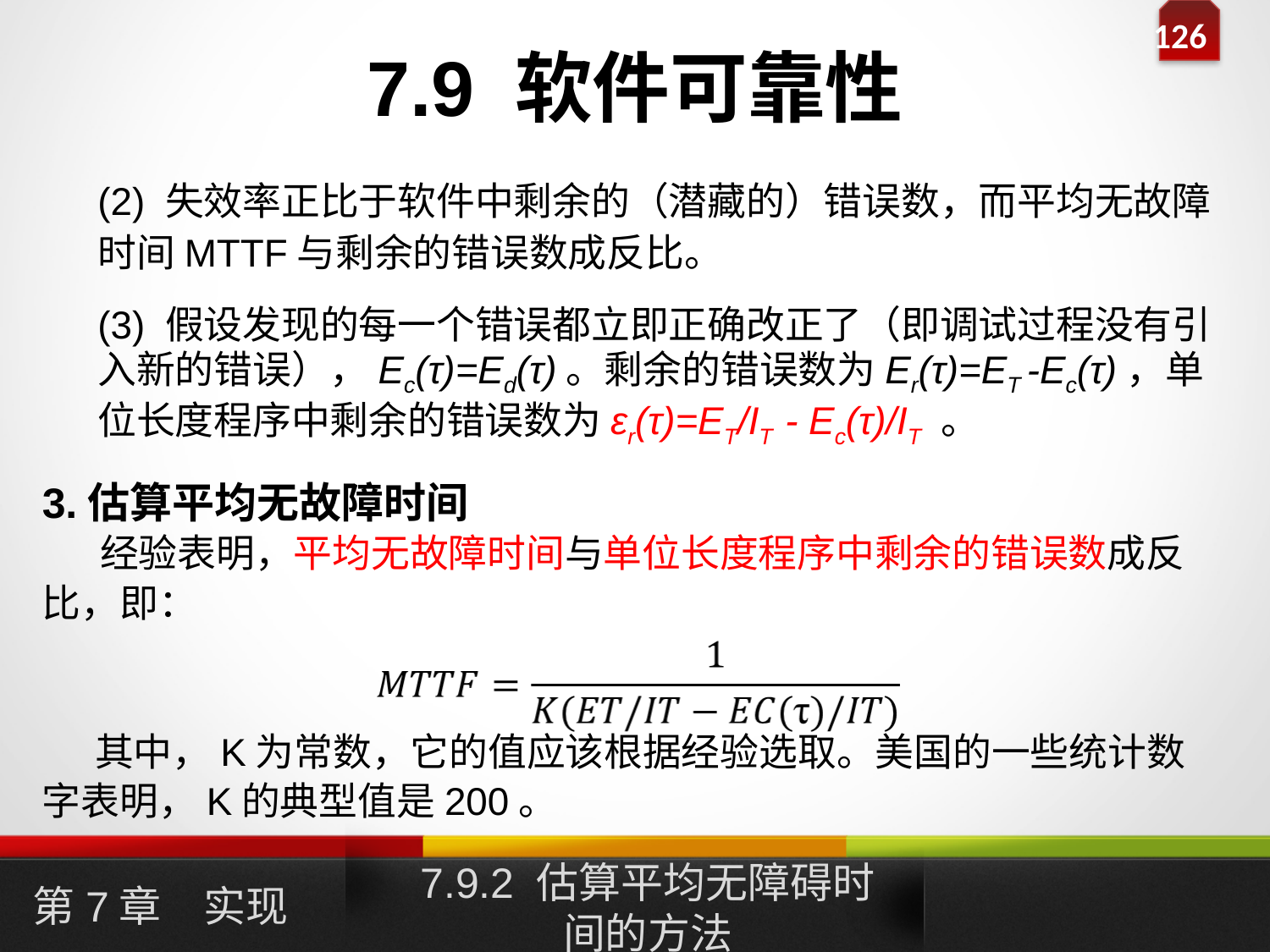

# 7.9 软件可靠性
(2) 失效率正比于软件中剩余的（潜藏的）错误数，而平均无故障时间MTTF与剩余的错误数成反比。
(3) 假设发现的每一个错误都立即正确改正了（即调试过程没有引入新的错误），Ec(τ)=Ed(τ)。剩余的错误数为Er(τ)=ET -Ec(τ)，单位长度程序中剩余的错误数为εr(τ)=ET/IT  - Ec(τ)/IT 。
3.估算平均无故障时间
     经验表明，平均无故障时间与单位长度程序中剩余的错误数成反比，即：

     其中，K为常数，它的值应该根据经验选取。美国的一些统计数字表明，K的典型值是200。

第7章　实现
7.9.2 估算平均无障碍时间的方法